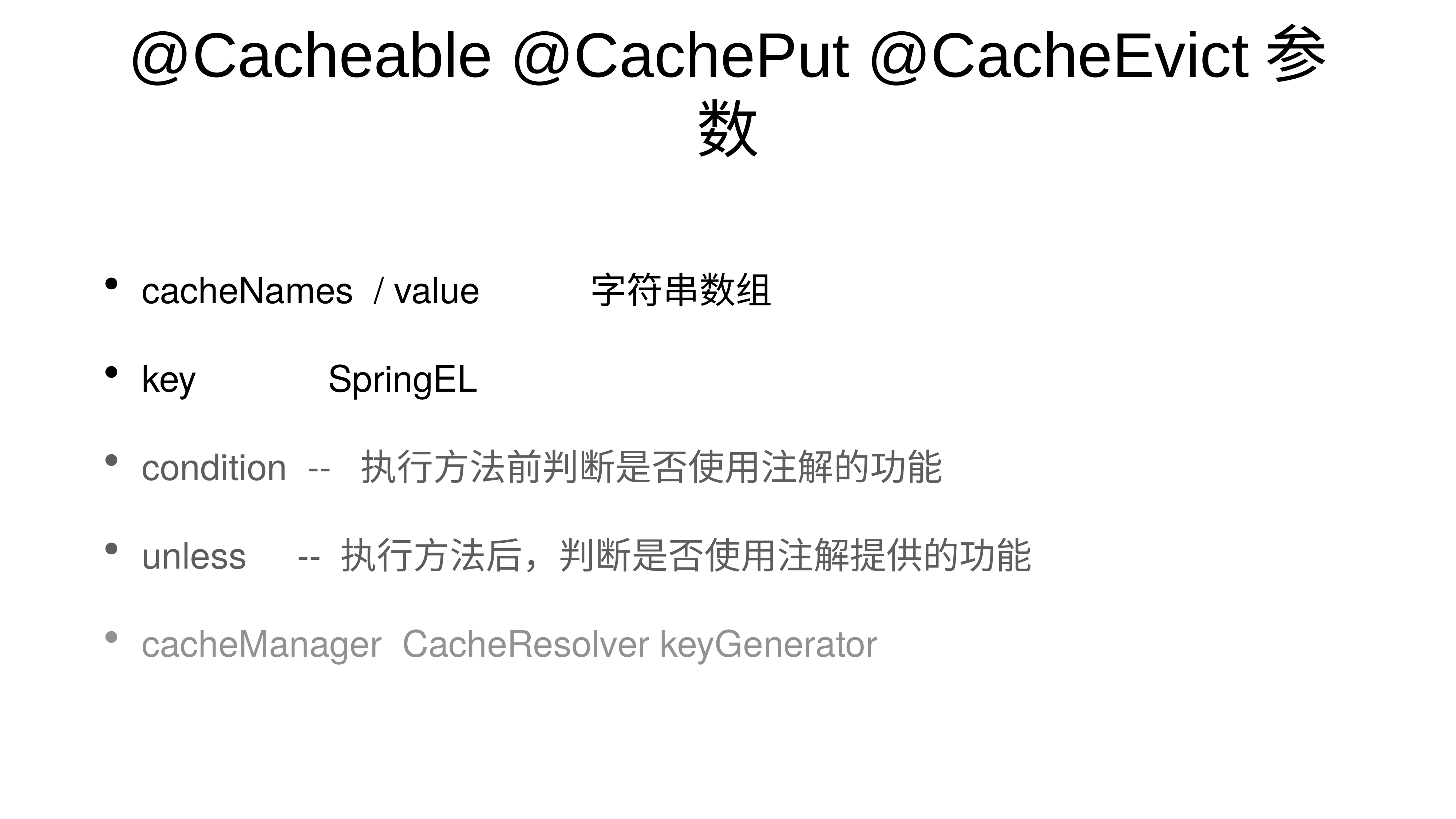

# @Cacheable @CachePut @CacheEvict参数
cacheNames  / value          字符串数组
key             SpringEL
condition  --  执行方法前判断是否使用注解的功能
unless     -- 执行方法后，判断是否使用注解提供的功能
cacheManager  CacheResolver keyGenerator